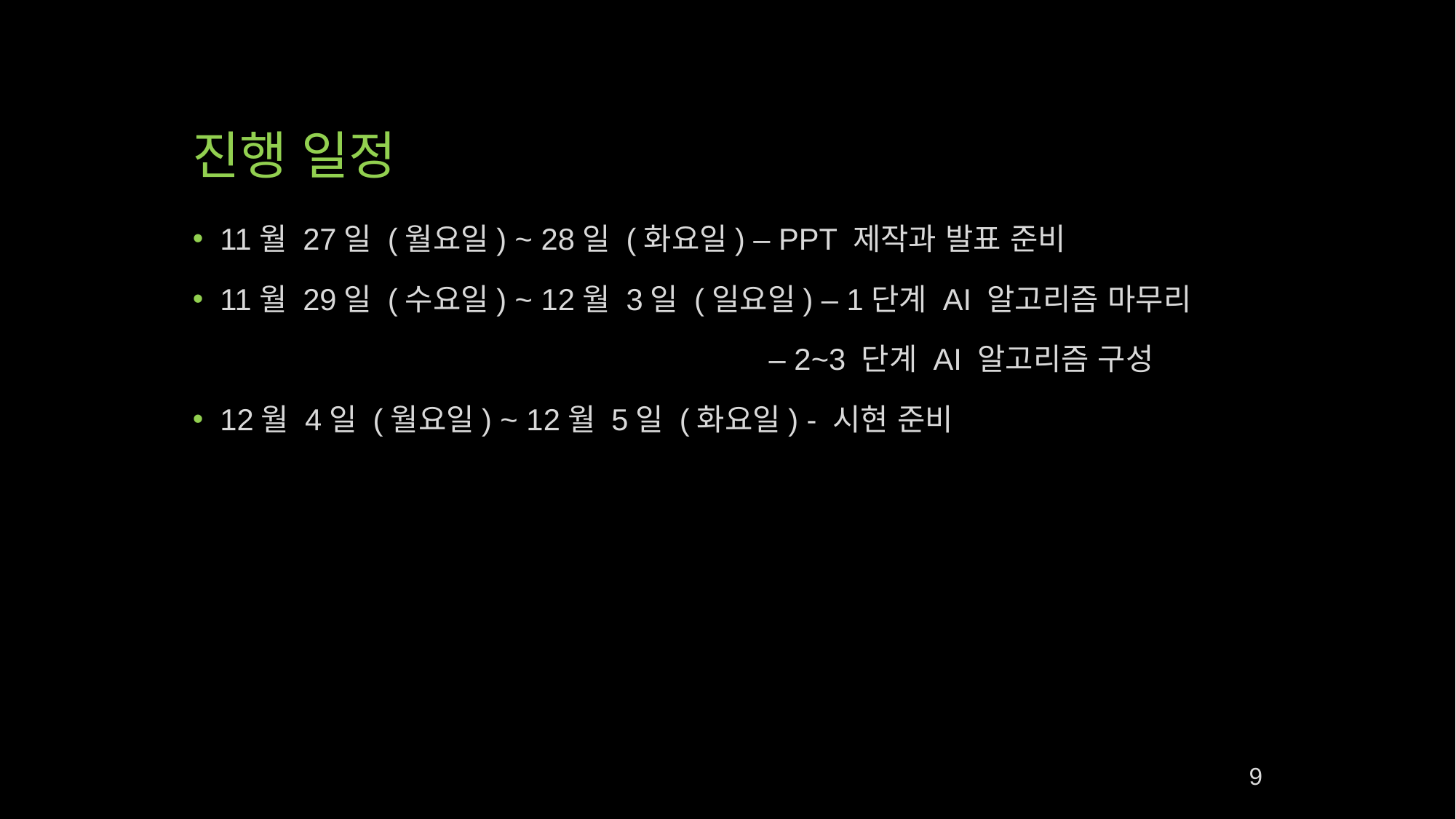

# 진행 일정
11월 27일 (월요일) ~ 28일 (화요일) – PPT 제작과 발표 준비
11월 29일 (수요일) ~ 12월 3일 (일요일) – 1단계 AI 알고리즘 마무리
– 2~3 단계 AI 알고리즘 구성
12월 4일 (월요일) ~ 12월 5일 (화요일) - 시현 준비
9